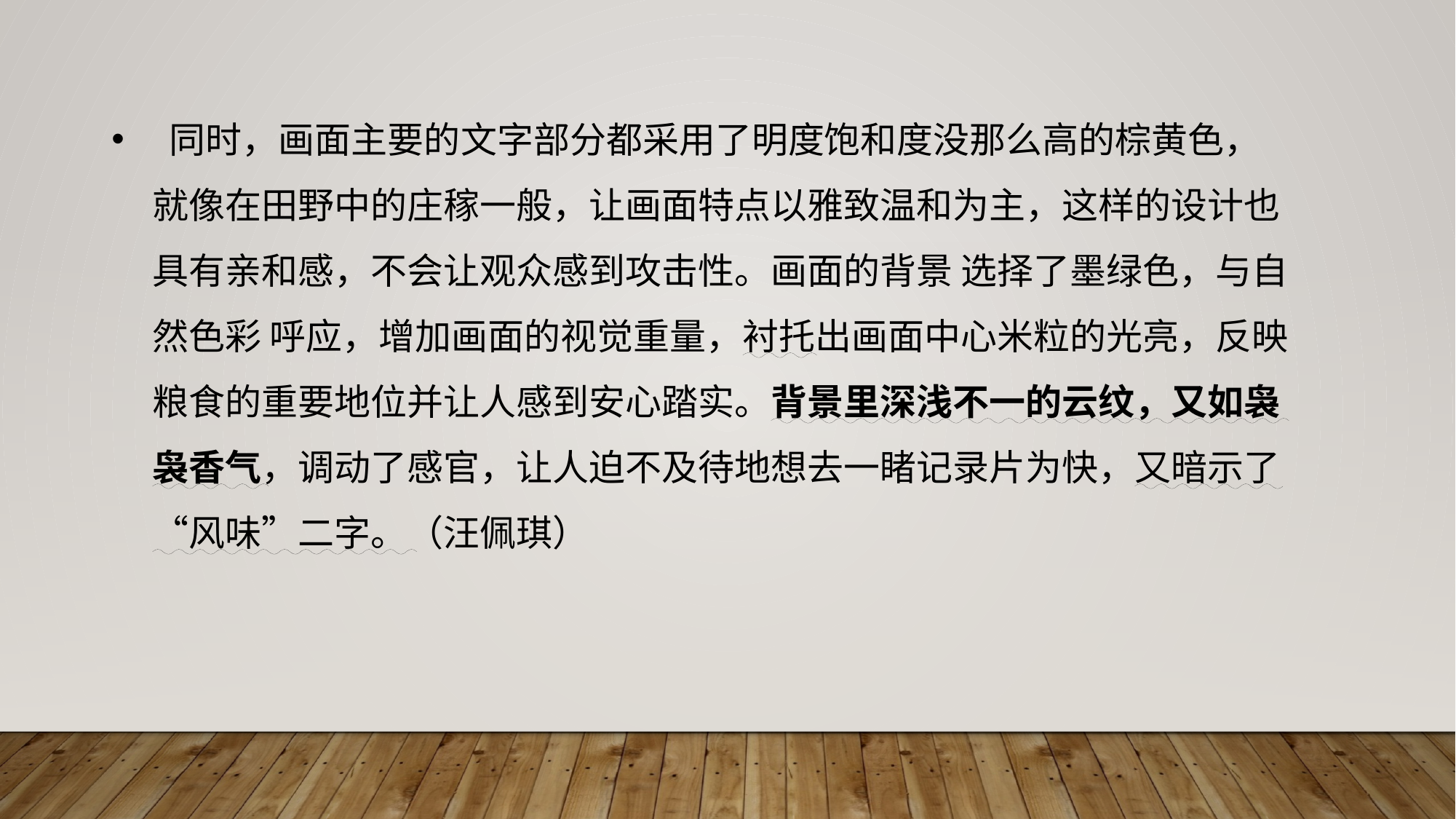

同时，画面主要的文字部分都采用了明度饱和度没那么高的棕黄色，就像在田野中的庄稼一般，让画面特点以雅致温和为主，这样的设计也具有亲和感，不会让观众感到攻击性。画面的背景 选择了墨绿色，与自然色彩 呼应，增加画面的视觉重量，衬托出画面中心米粒的光亮，反映粮食的重要地位并让人感到安心踏实。背景里深浅不一的云纹，又如袅袅香气，调动了感官，让人迫不及待地想去一睹记录片为快，又暗示了“风味”二字。（汪佩琪）